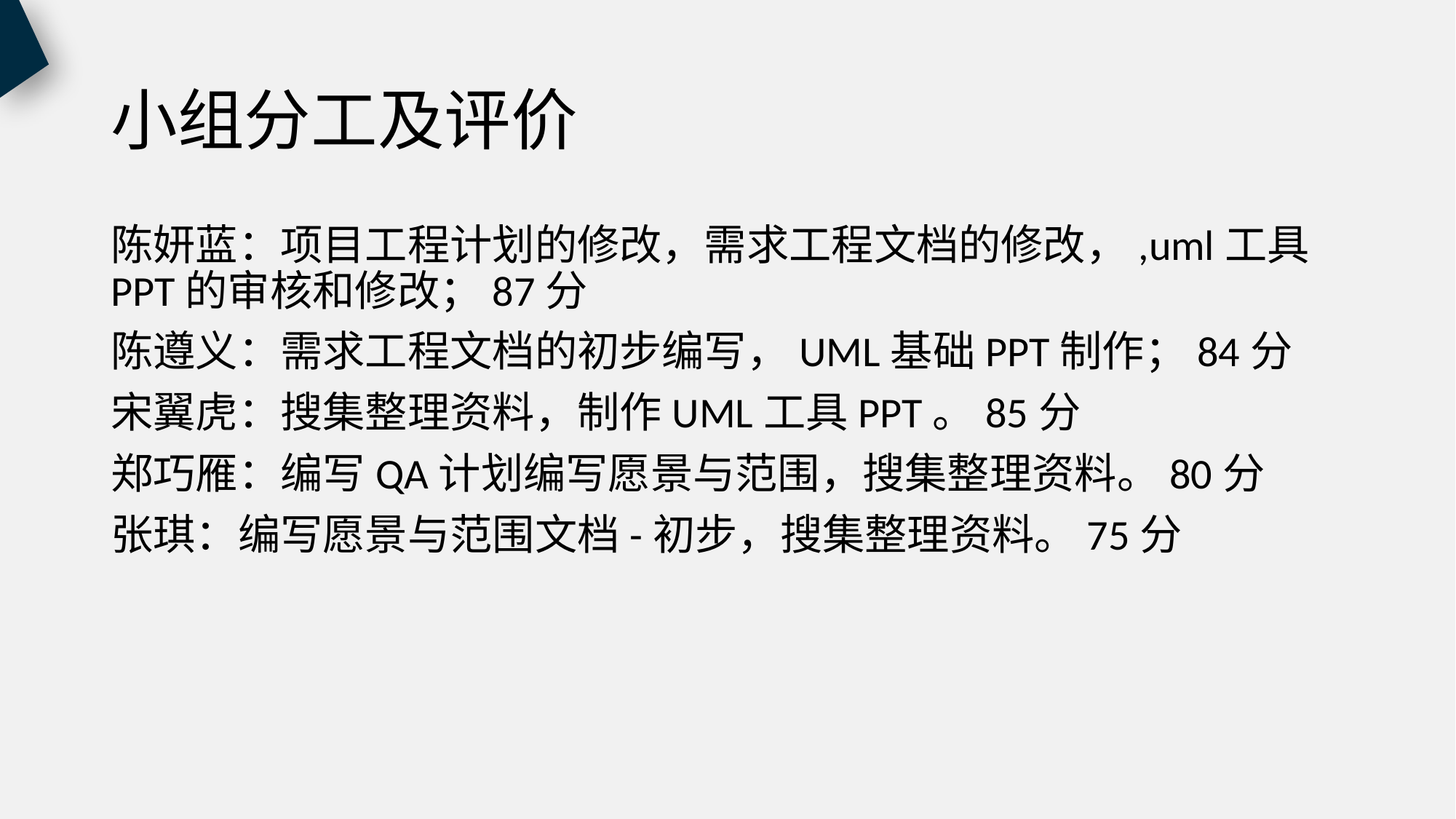

# 小组分工及评价
陈妍蓝：项目工程计划的修改，需求工程文档的修改，,uml工具PPT的审核和修改；87分
陈遵义：需求工程文档的初步编写，UML基础PPT制作；84分
宋翼虎：搜集整理资料，制作UML工具PPT。85分
郑巧雁：编写QA计划编写愿景与范围，搜集整理资料。80分
张琪：编写愿景与范围文档-初步，搜集整理资料。75分